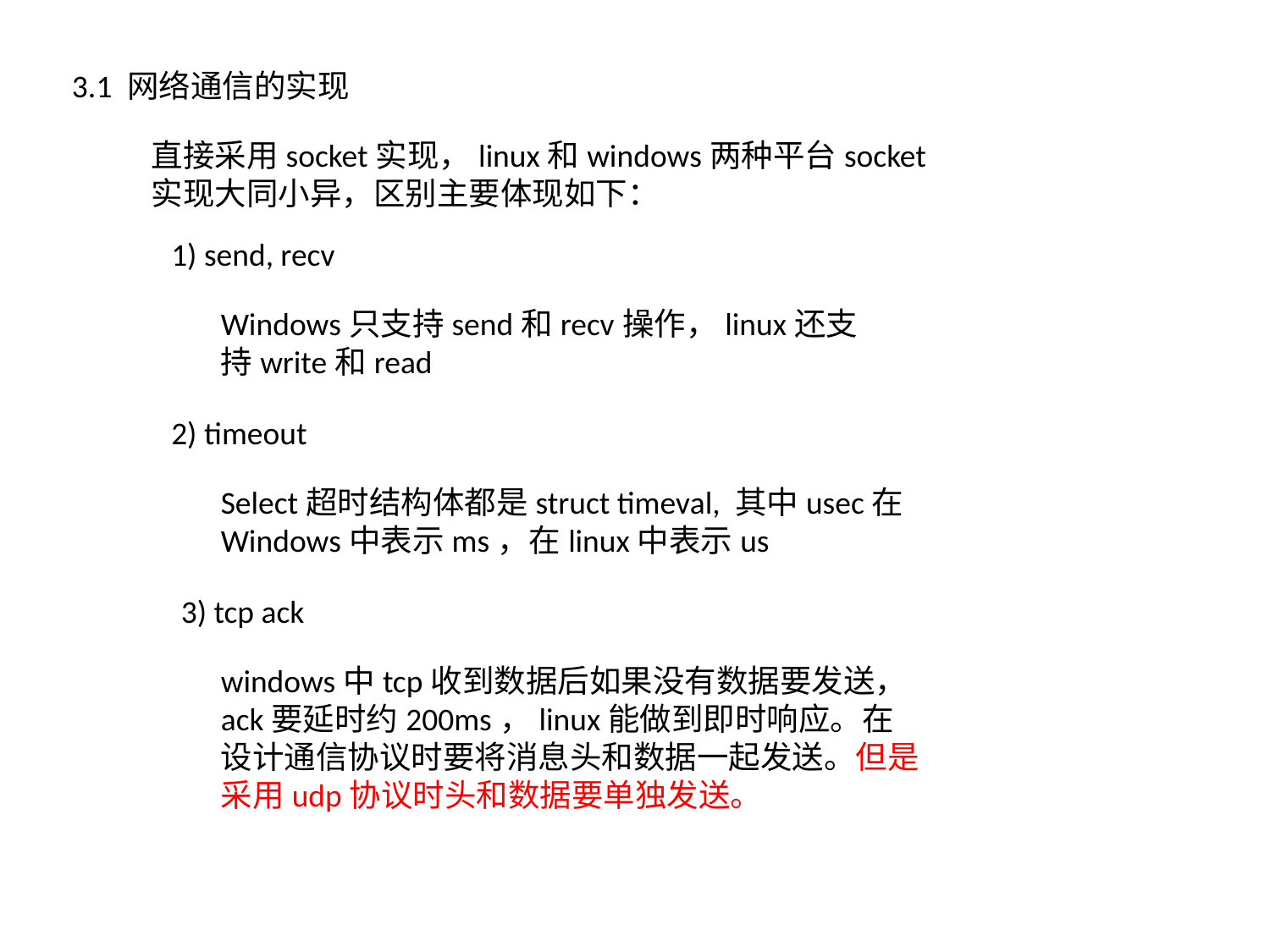

3.1 网络通信的实现
直接采用socket实现，linux和windows两种平台socket实现大同小异，区别主要体现如下：
1) send, recv
Windows只支持send和recv操作，linux还支持write和read
2) timeout
Select超时结构体都是struct timeval, 其中usec在Windows中表示ms，在linux中表示us
3) tcp ack
windows中tcp收到数据后如果没有数据要发送，ack要延时约200ms，linux能做到即时响应。在设计通信协议时要将消息头和数据一起发送。但是采用udp协议时头和数据要单独发送。